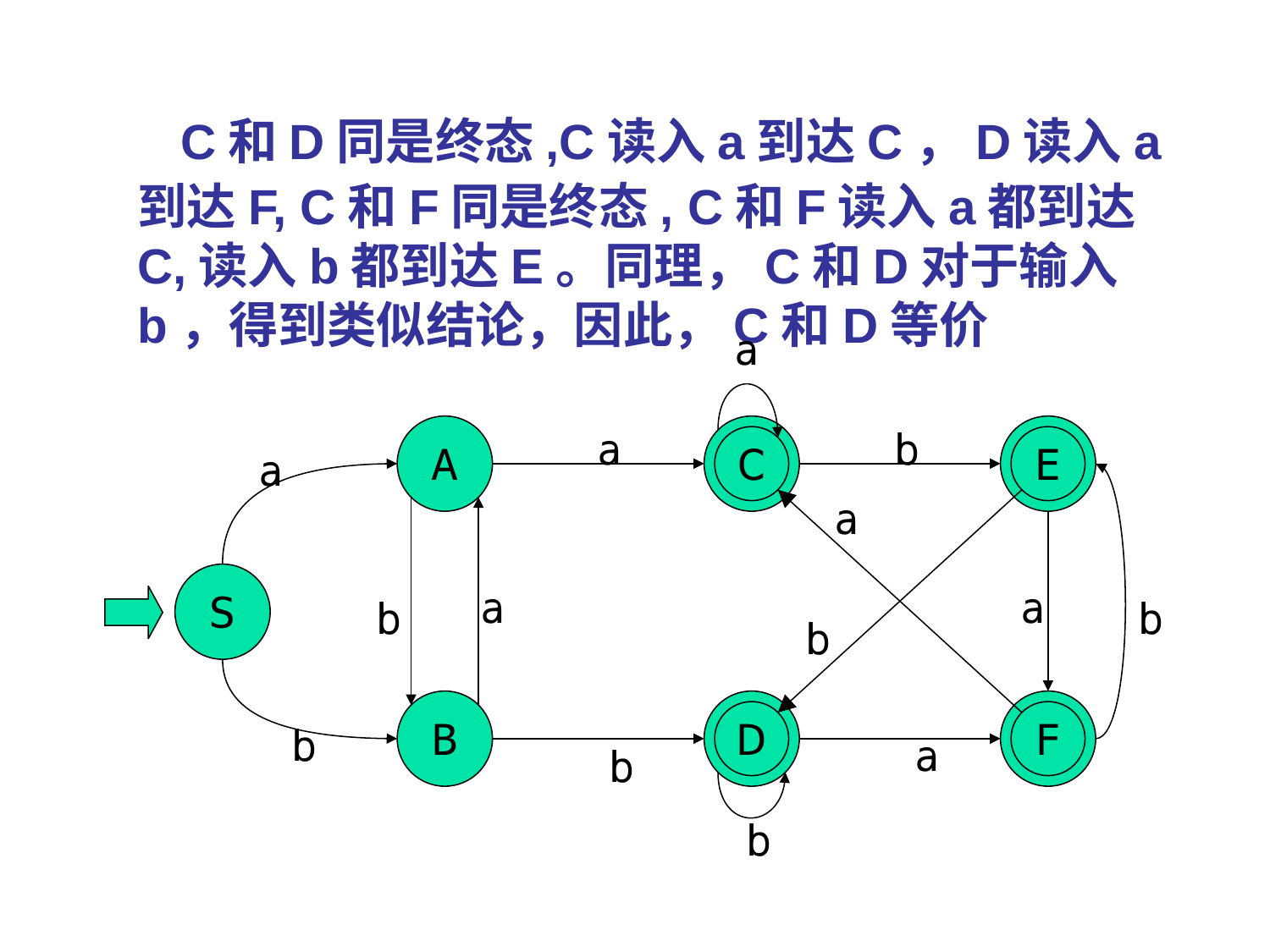

# C和D同是终态,C读入a到达C，D读入a到达F, C和F同是终态, C和F读入a都到达C,读入b都到达E。同理，C和D对于输入b，得到类似结论，因此，C和D等价
a
A
a

C
b

E
a
S
a
a
b
b
B

D

F
b
a
b
b
a

b
46